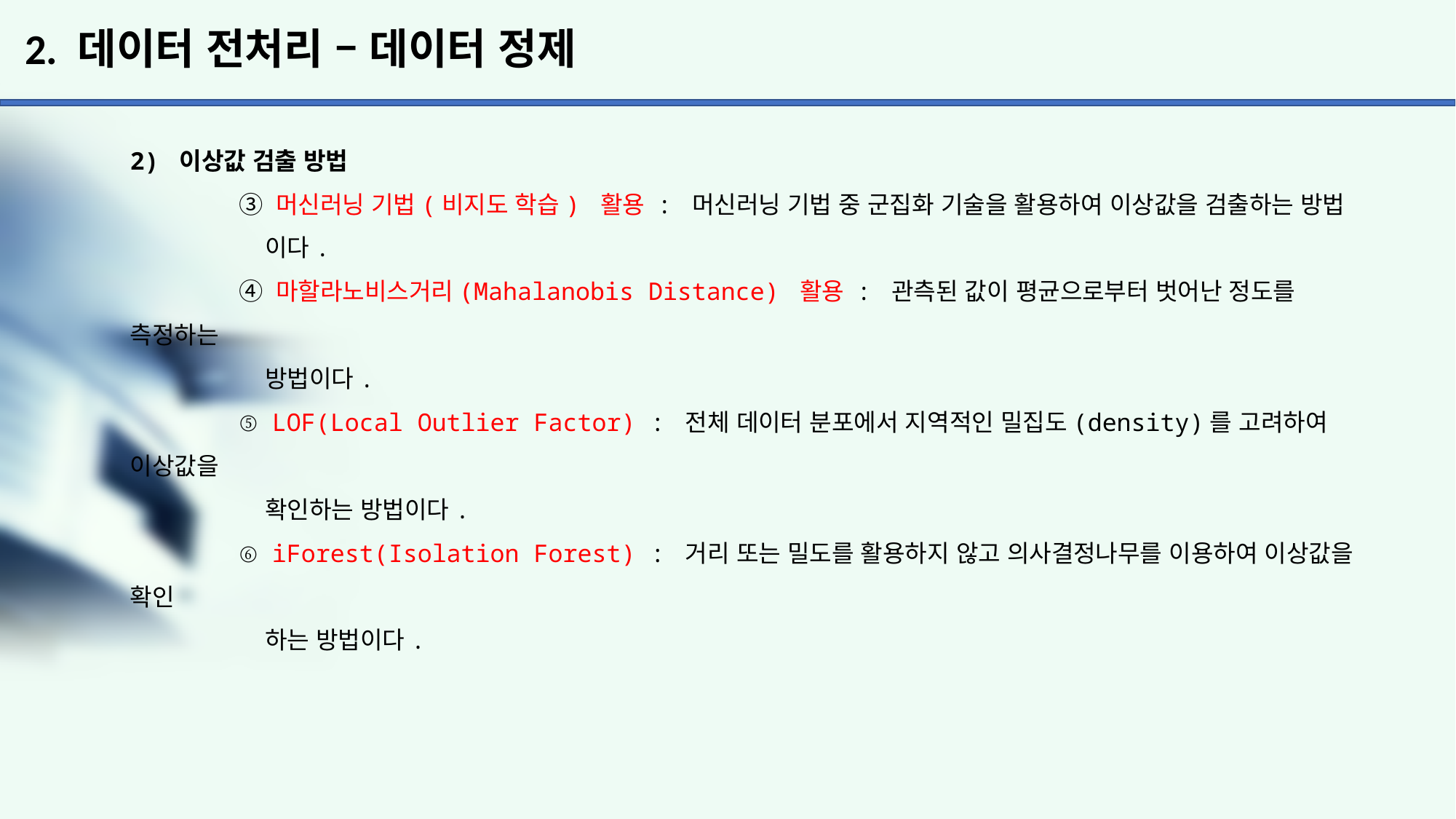

# 2. 데이터 전처리 – 데이터 정제
2) 이상값 검출 방법
	③ 머신러닝 기법(비지도 학습) 활용 : 머신러닝 기법 중 군집화 기술을 활용하여 이상값을 검출하는 방법
	   이다.
	④ 마할라노비스거리(Mahalanobis Distance) 활용 : 관측된 값이 평균으로부터 벗어난 정도를 측정하는
	   방법이다.
	⑤ LOF(Local Outlier Factor) : 전체 데이터 분포에서 지역적인 밀집도(density)를 고려하여 이상값을
	   확인하는 방법이다.
	⑥ iForest(Isolation Forest) : 거리 또는 밀도를 활용하지 않고 의사결정나무를 이용하여 이상값을 확인
	   하는 방법이다.